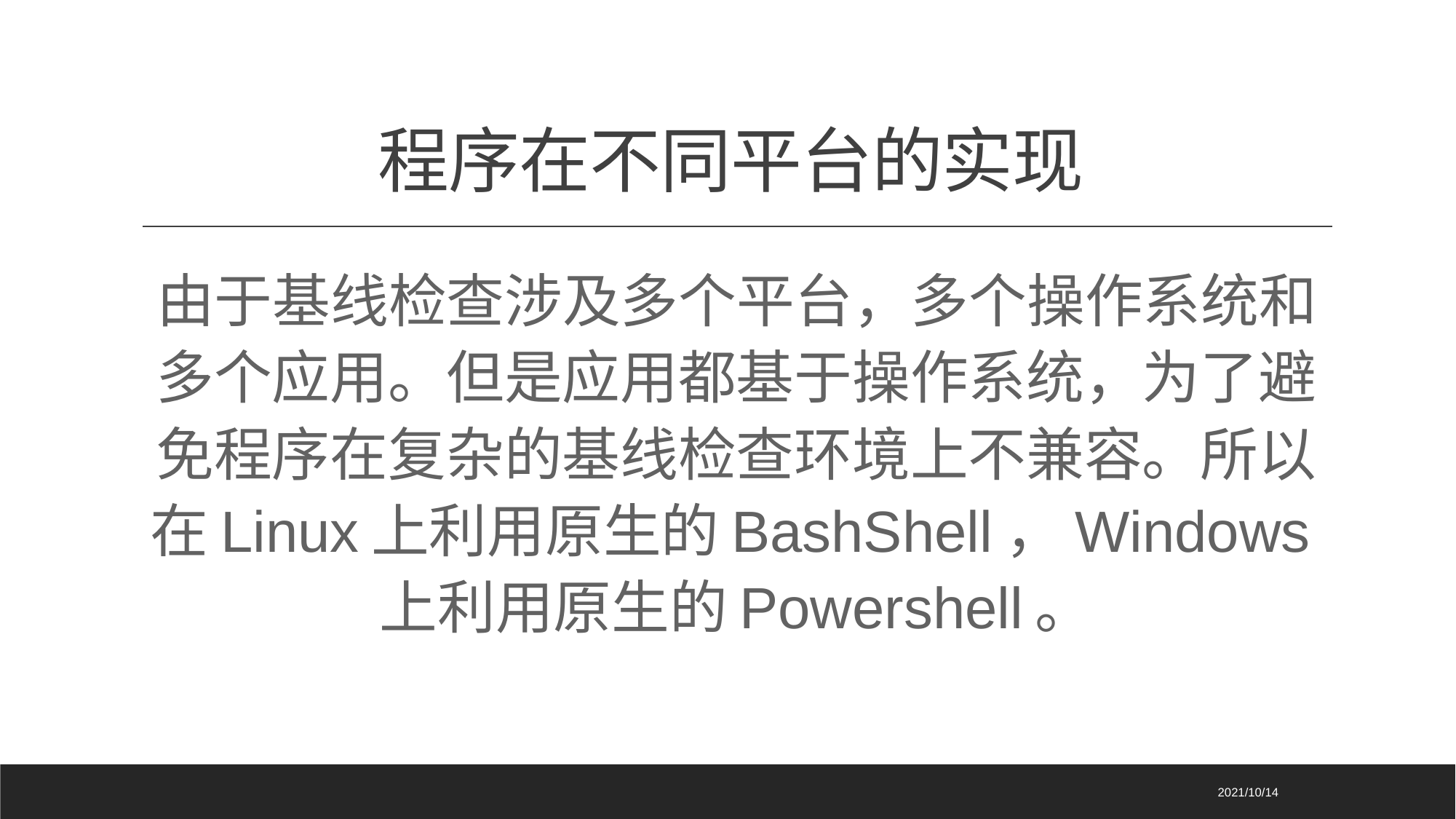

# 程序在不同平台的实现
由于基线检查涉及多个平台，多个操作系统和多个应用。但是应用都基于操作系统，为了避免程序在复杂的基线检查环境上不兼容。所以在Linux上利用原生的BashShell，Windows上利用原生的Powershell。
2021/10/14